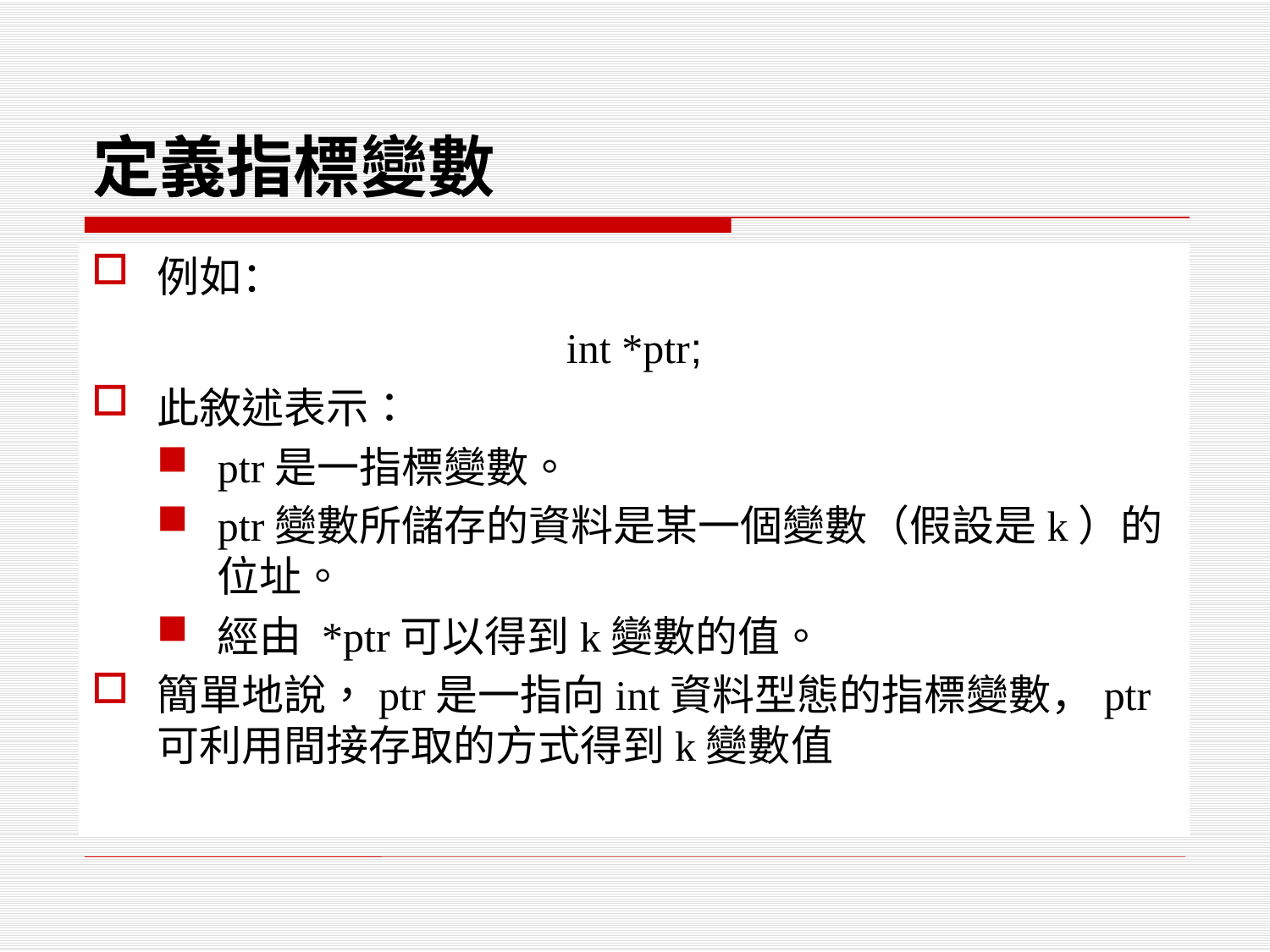

# 定義指標變數
例如：
int *ptr;
此敘述表示：
ptr是一指標變數。
ptr變數所儲存的資料是某一個變數（假設是k）的位址。
經由 *ptr可以得到k變數的值。
簡單地說，ptr是一指向int資料型態的指標變數，ptr可利用間接存取的方式得到k變數值